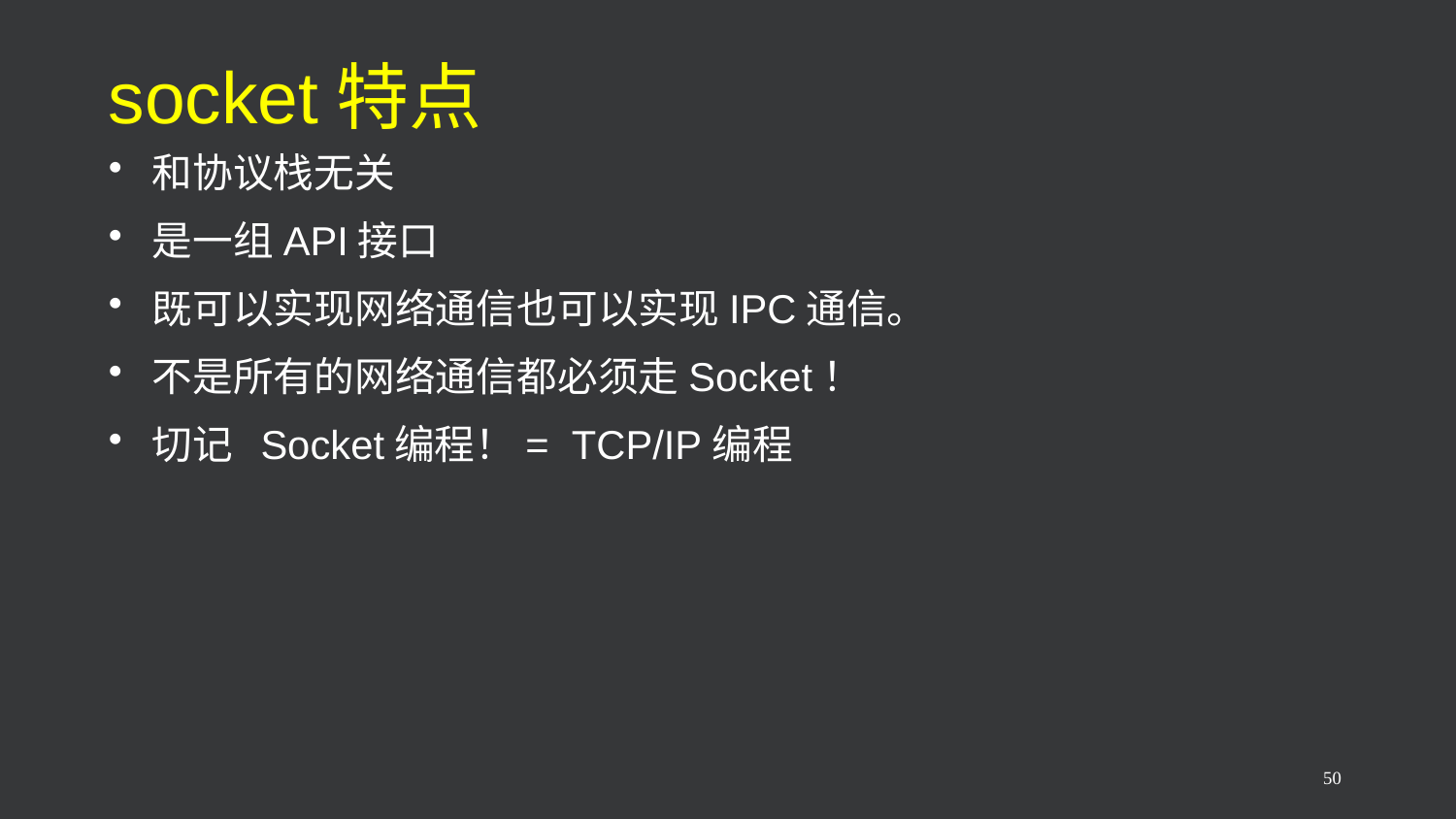

# socket特点
和协议栈无关
是一组API接口
既可以实现网络通信也可以实现IPC通信。
不是所有的网络通信都必须走Socket！
切记  Socket编程！=  TCP/IP编程

50